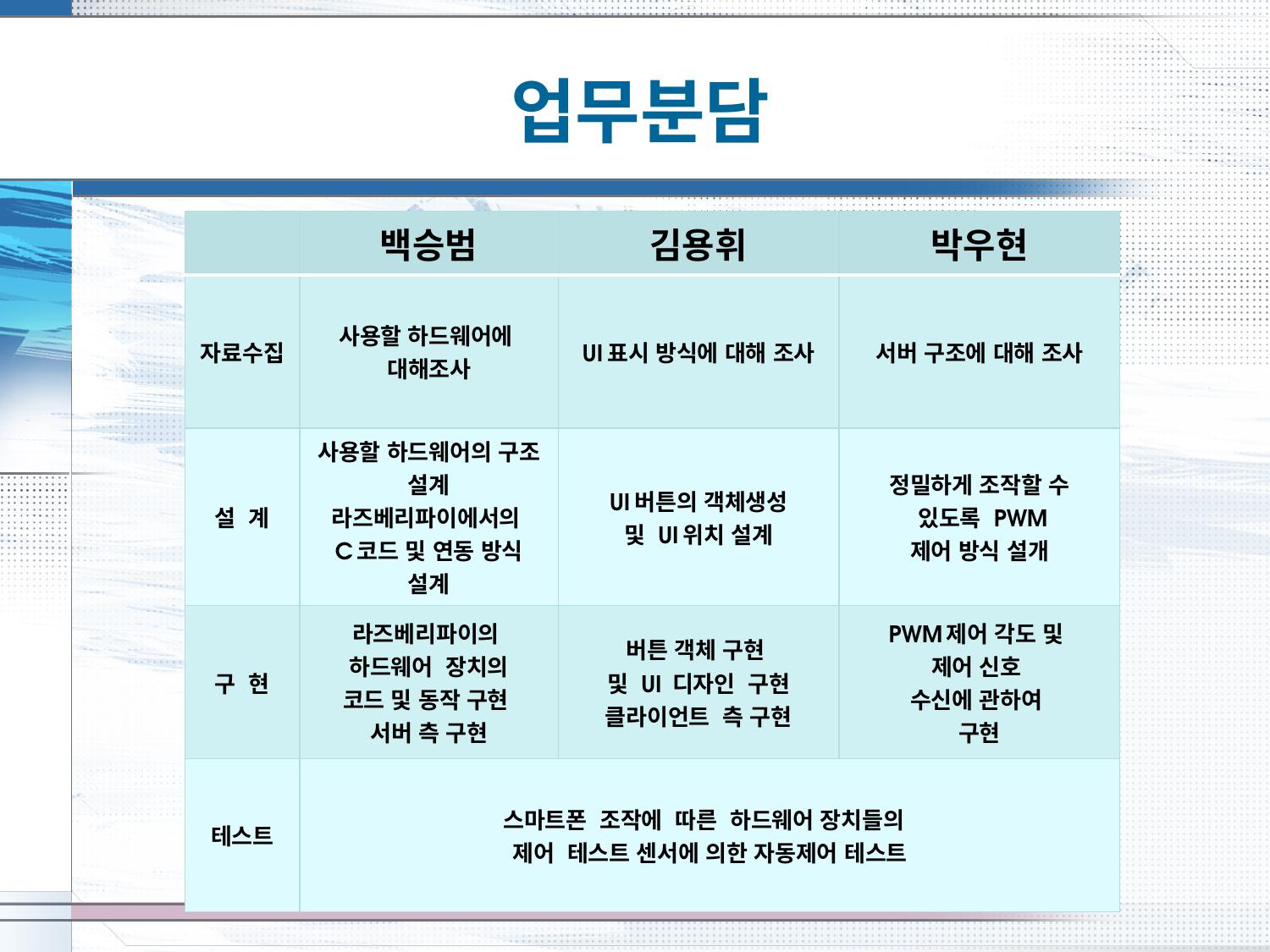

# 업무분담
|  | 백승범 | 김용휘 | 박우현 |
| --- | --- | --- | --- |
| 자료수집 | 사용할 하드웨어에 대해조사 | UI표시 방식에 대해 조사 | 서버 구조에 대해 조사 |
| 설 계 | 사용할 하드웨어의 구조 설계 라즈베리파이에서의 C코드 및 연동 방식 설계 | UI버튼의 객체생성 및 UI위치 설계 | 정밀하게 조작할 수 있도록 PWM 제어 방식 설개 |
| 구 현 | 라즈베리파이의 하드웨어 장치의 코드 및 동작 구현 서버 측 구현 | 버튼 객체 구현 및 UI 디자인 구현 클라이언트 측 구현 | PWM제어 각도 및 제어 신호 수신에 관하여 구현 |
| 테스트 | 스마트폰 조작에 따른 하드웨어 장치들의 제어 테스트 센서에 의한 자동제어 테스트 |  |  |